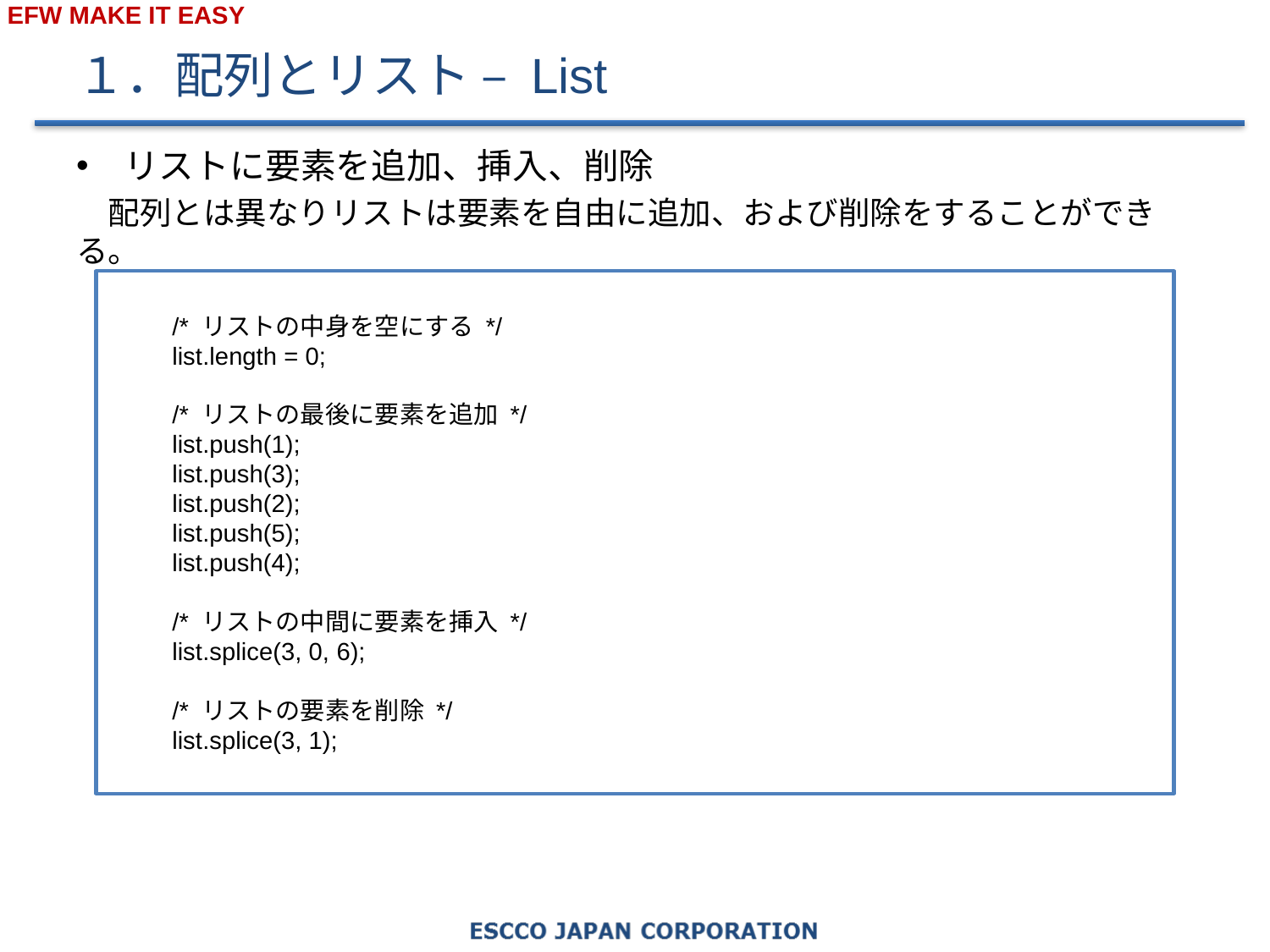

# １．配列とリスト – List
リストに要素を追加、挿入、削除
　配列とは異なりリストは要素を自由に追加、および削除をすることができる。
/* リストの中身を空にする */
list.length = 0;

/* リストの最後に要素を追加 */
list.push(1);
list.push(3);
list.push(2);
list.push(5);
list.push(4);

/* リストの中間に要素を挿入 */
list.splice(3, 0, 6);

/* リストの要素を削除 */
list.splice(3, 1);